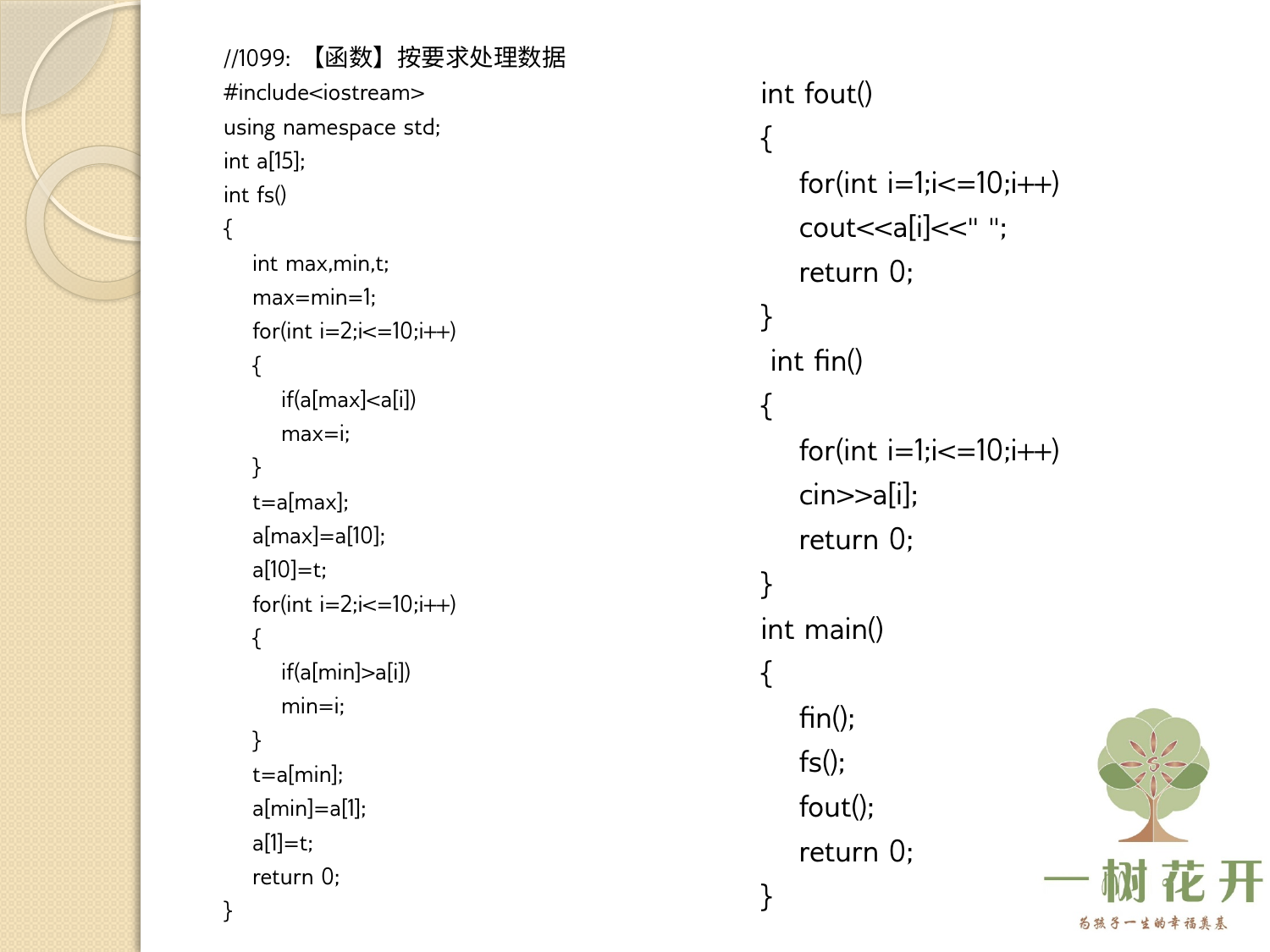

//1099: 【函数】按要求处理数据
#include<iostream>
using namespace std;
int a[15];
int fs()
{
    int max,min,t;
    max=min=1;
    for(int i=2;i<=10;i++)
    {
        if(a[max]<a[i])
        max=i;
    }
    t=a[max];
    a[max]=a[10];
    a[10]=t;
    for(int i=2;i<=10;i++)
    {
        if(a[min]>a[i])
        min=i;
    }
    t=a[min];
    a[min]=a[1];
    a[1]=t;
    return 0;
}
int fout()
{
    for(int i=1;i<=10;i++)
    cout<<a[i]<<" ";
    return 0;
}
 int fin()
{
    for(int i=1;i<=10;i++)
    cin>>a[i];
    return 0;
}
int main()
{
    fin();
    fs();
    fout();
    return 0;
}